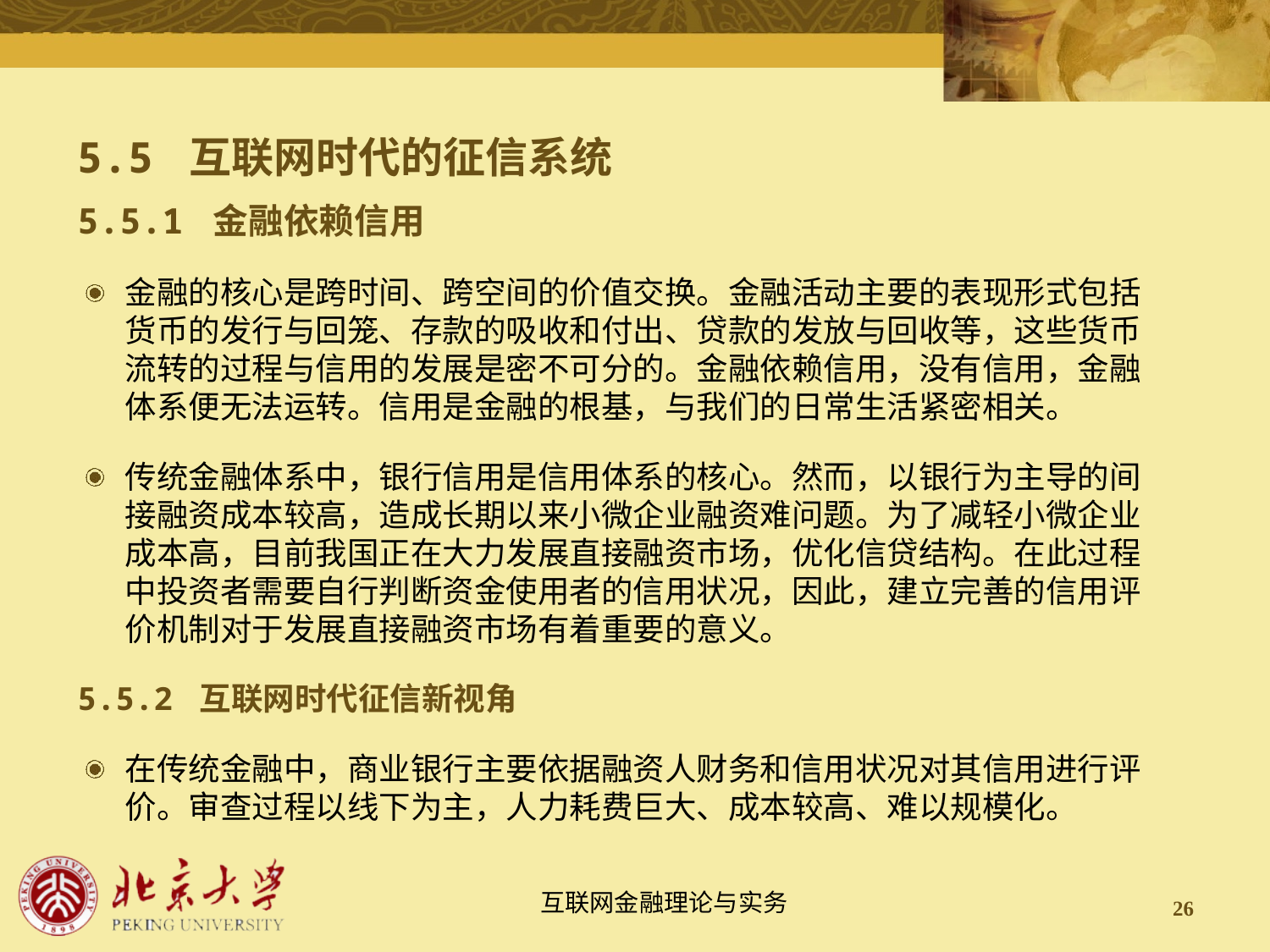

# 5.5 互联网时代的征信系统
5.5.1 金融依赖信用
金融的核心是跨时间、跨空间的价值交换。金融活动主要的表现形式包括货币的发行与回笼、存款的吸收和付出、贷款的发放与回收等，这些货币流转的过程与信用的发展是密不可分的。金融依赖信用，没有信用，金融体系便无法运转。信用是金融的根基，与我们的日常生活紧密相关。
传统金融体系中，银行信用是信用体系的核心。然而，以银行为主导的间接融资成本较高，造成长期以来小微企业融资难问题。为了减轻小微企业成本高，目前我国正在大力发展直接融资市场，优化信贷结构。在此过程中投资者需要自行判断资金使用者的信用状况，因此，建立完善的信用评价机制对于发展直接融资市场有着重要的意义。
5.5.2 互联网时代征信新视角
在传统金融中，商业银行主要依据融资人财务和信用状况对其信用进行评价。审查过程以线下为主，人力耗费巨大、成本较高、难以规模化。
26